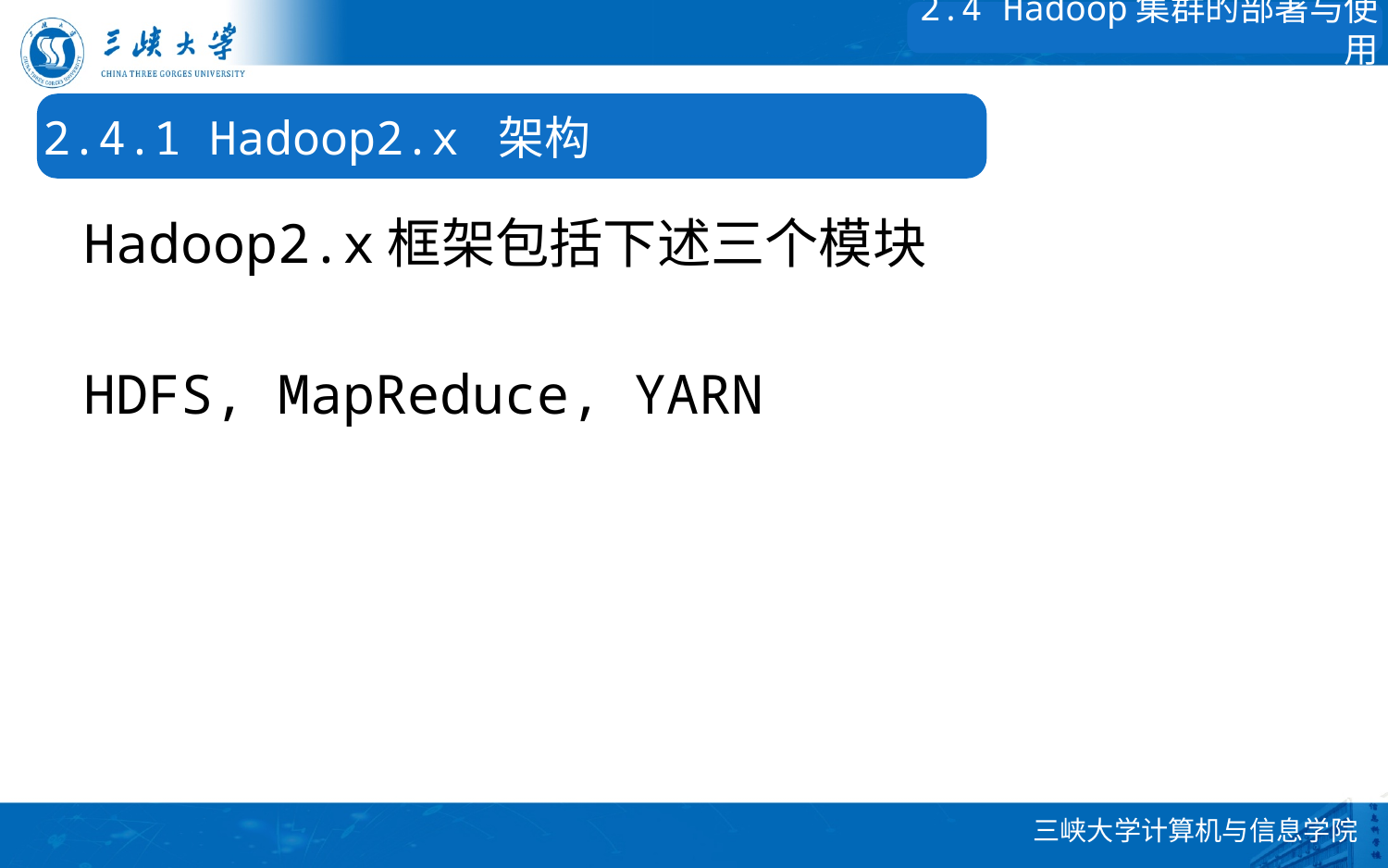

2.4 Hadoop集群的部署与使用
2.4.1 Hadoop2.x 架构
Hadoop2.x框架包括下述三个模块

HDFS, MapReduce, YARN